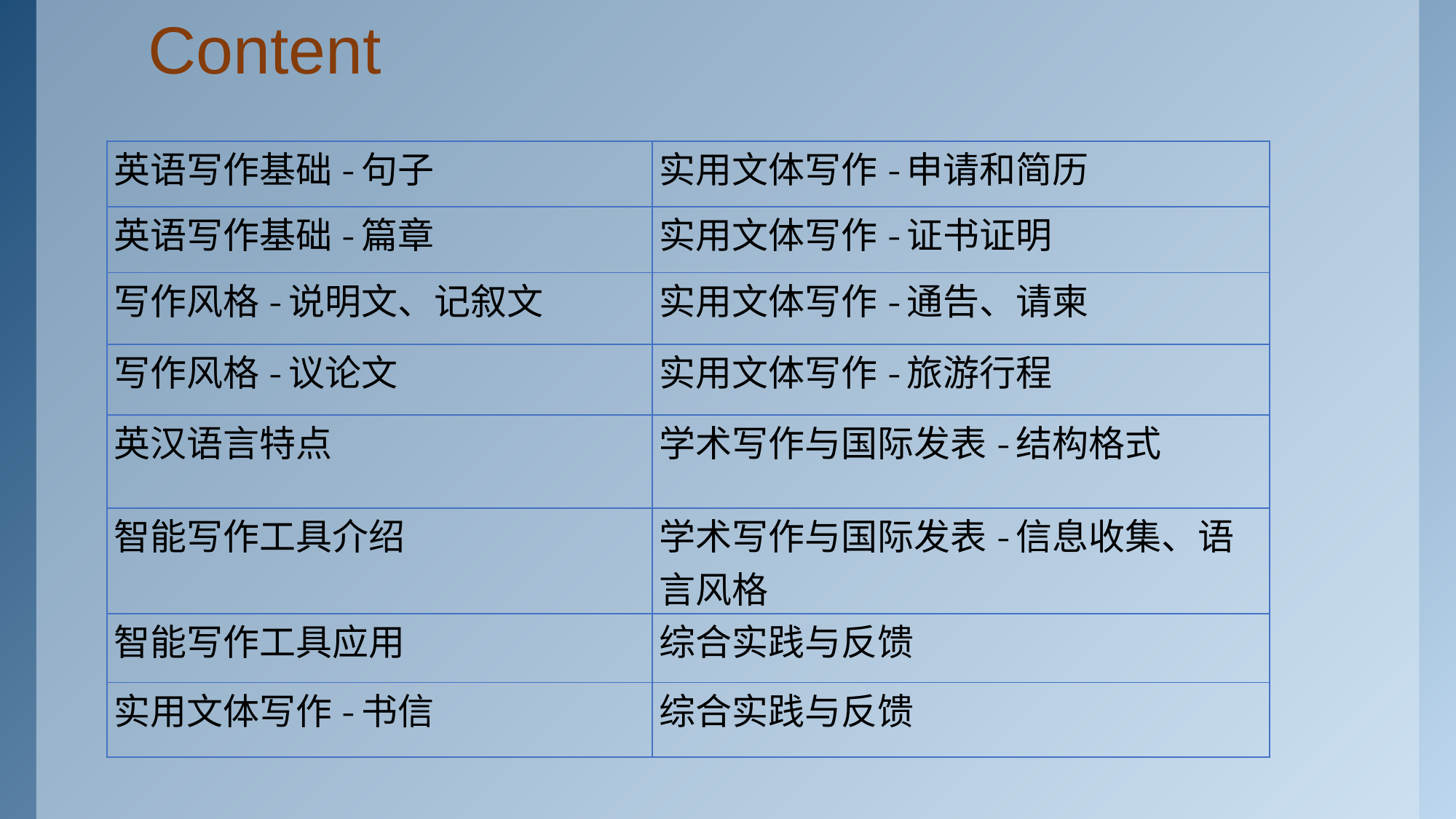

# Content
| 英语写作基础-句子 | 实用文体写作-申请和简历 |
| --- | --- |
| 英语写作基础-篇章 | 实用文体写作-证书证明 |
| 写作风格-说明文、记叙文 | 实用文体写作-通告、请柬 |
| 写作风格-议论文 | 实用文体写作-旅游行程 |
| 英汉语言特点 | 学术写作与国际发表-结构格式 |
| 智能写作工具介绍 | 学术写作与国际发表-信息收集、语言风格 |
| 智能写作工具应用 | 综合实践与反馈 |
| 实用文体写作-书信 | 综合实践与反馈 |